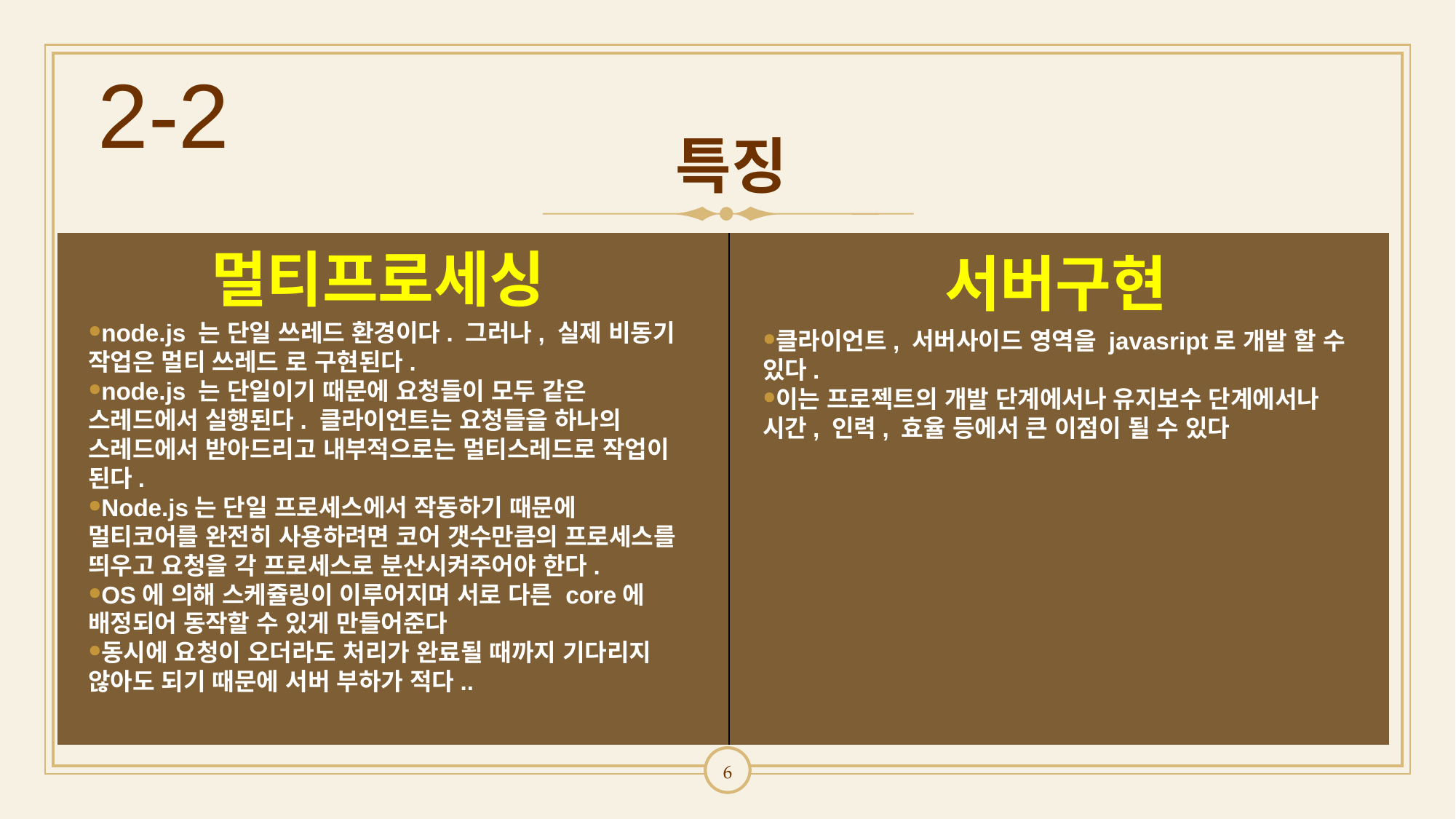

# 2-2
특징
|  |  |
| --- | --- |
멀티프로세싱
서버구현
node.js 는 단일 쓰레드 환경이다. 그러나, 실제 비동기 작업은 멀티 쓰레드 로 구현된다.
node.js 는 단일이기 때문에 요청들이 모두 같은 스레드에서 실행된다. 클라이언트는 요청들을 하나의 스레드에서 받아드리고 내부적으로는 멀티스레드로 작업이 된다.
Node.js는 단일 프로세스에서 작동하기 때문에 멀티코어를 완전히 사용하려면 코어 갯수만큼의 프로세스를 띄우고 요청을 각 프로세스로 분산시켜주어야 한다.
OS에 의해 스케쥴링이 이루어지며 서로 다른 core에 배정되어 동작할 수 있게 만들어준다
동시에 요청이 오더라도 처리가 완료될 때까지 기다리지 않아도 되기 때문에 서버 부하가 적다..
클라이언트, 서버사이드 영역을 javasript로 개발 할 수 있다.
이는 프로젝트의 개발 단계에서나 유지보수 단계에서나 시간, 인력, 효율 등에서 큰 이점이 될 수 있다
6